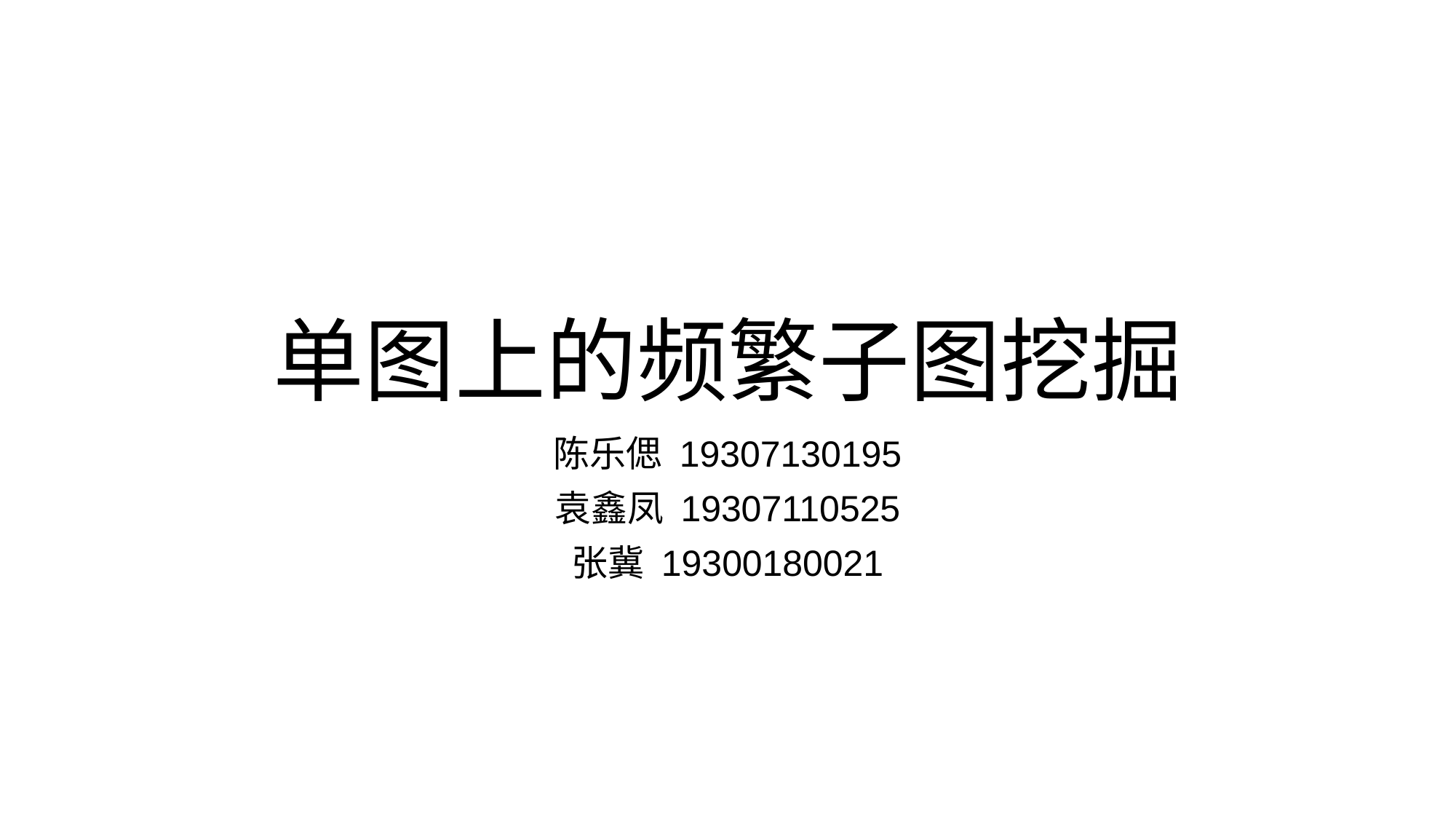

# 单图上的频繁子图挖掘
陈乐偲 19307130195
袁鑫凤 19307110525
张冀 19300180021